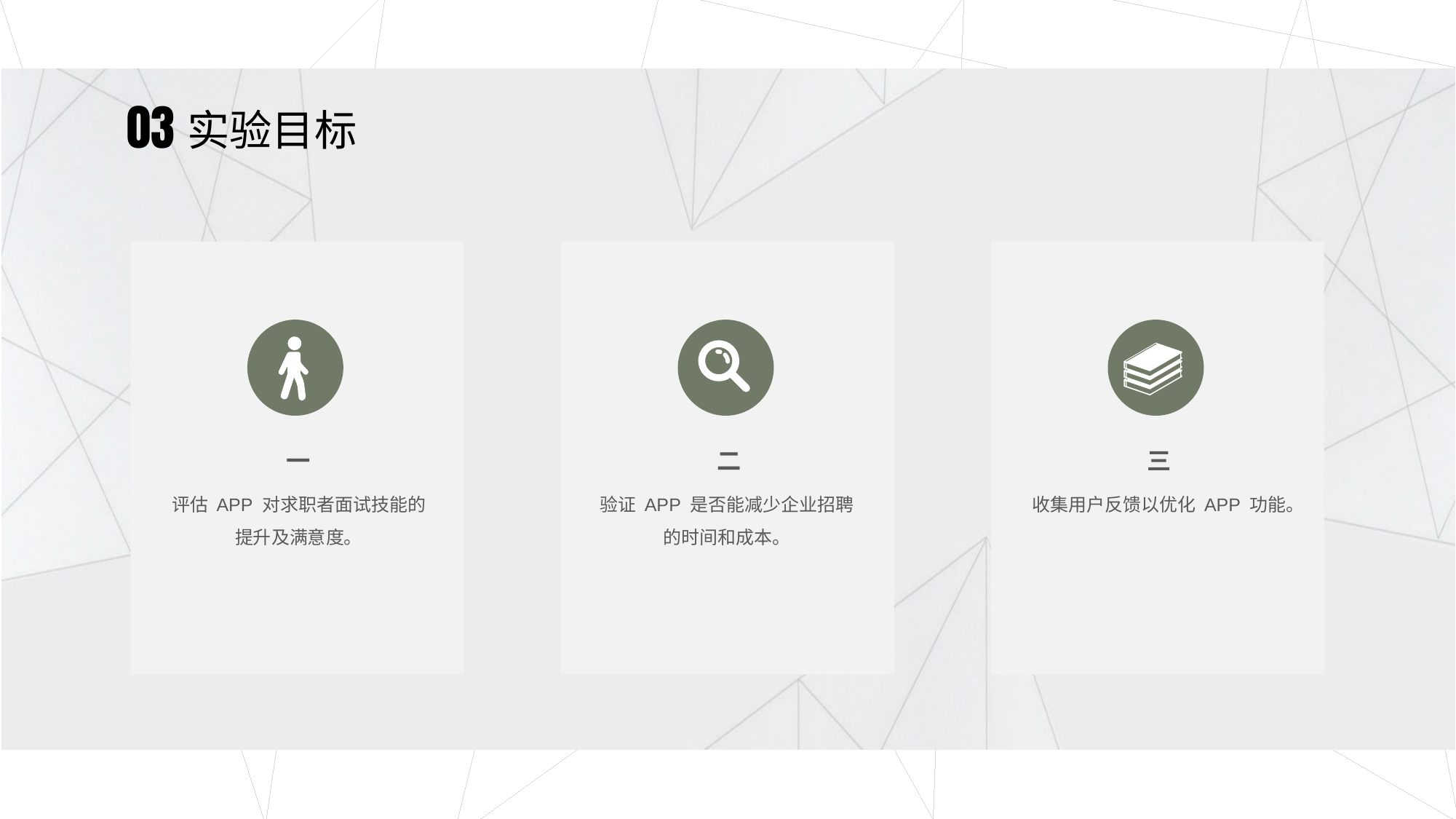

03
实验目标

一
二
三
收集用户反馈以优化 APP 功能。
验证 APP 是否能减少企业招聘的时间和成本。
评估 APP 对求职者⾯试技能的提升及满意度。